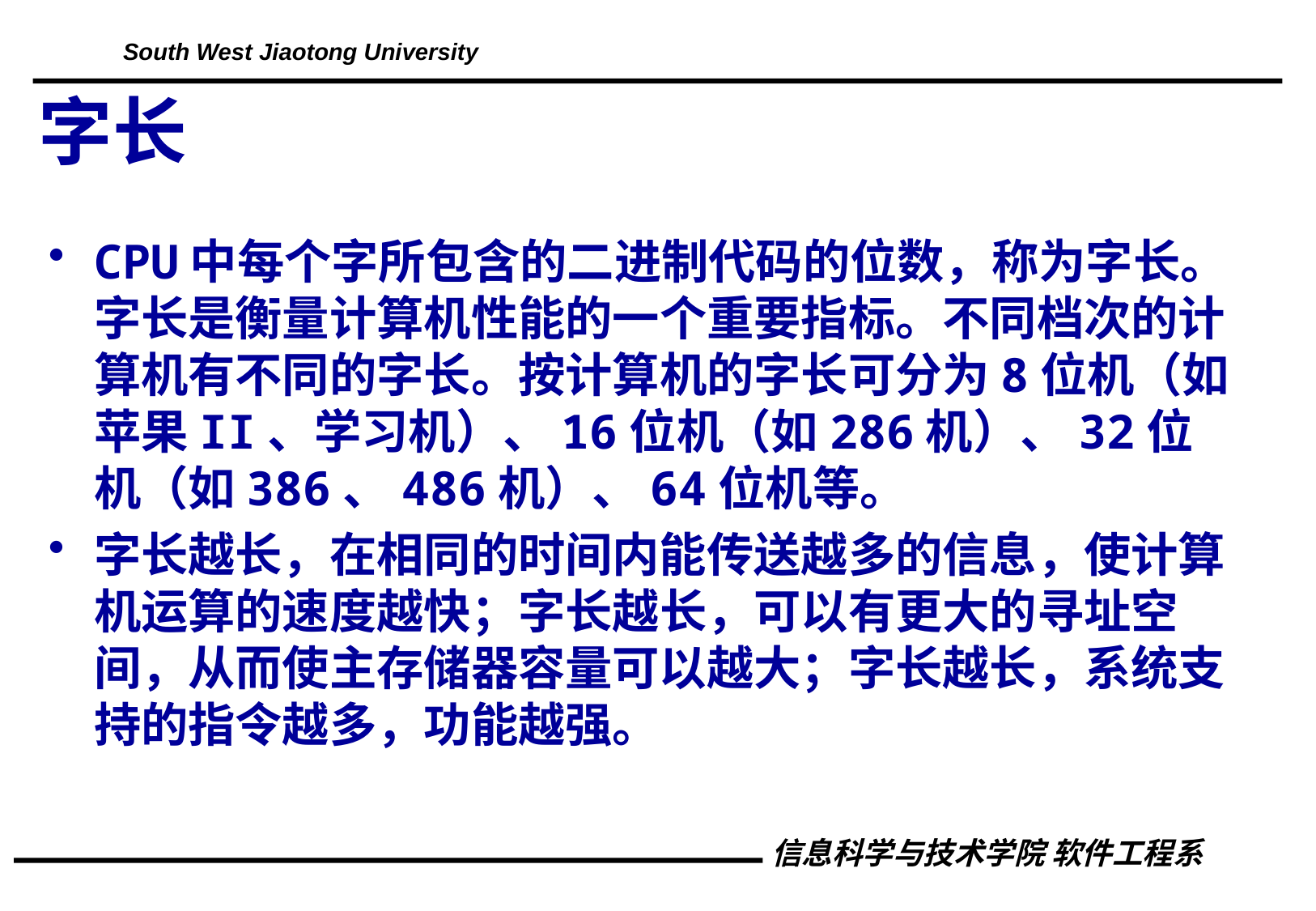

# 字长
CPU中每个字所包含的二进制代码的位数，称为字长。字长是衡量计算机性能的一个重要指标。不同档次的计算机有不同的字长。按计算机的字长可分为8位机（如苹果II、学习机）、16位机（如286机）、32位机（如386、486机）、64位机等。
字长越长，在相同的时间内能传送越多的信息，使计算机运算的速度越快；字长越长，可以有更大的寻址空间，从而使主存储器容量可以越大；字长越长，系统支持的指令越多，功能越强。